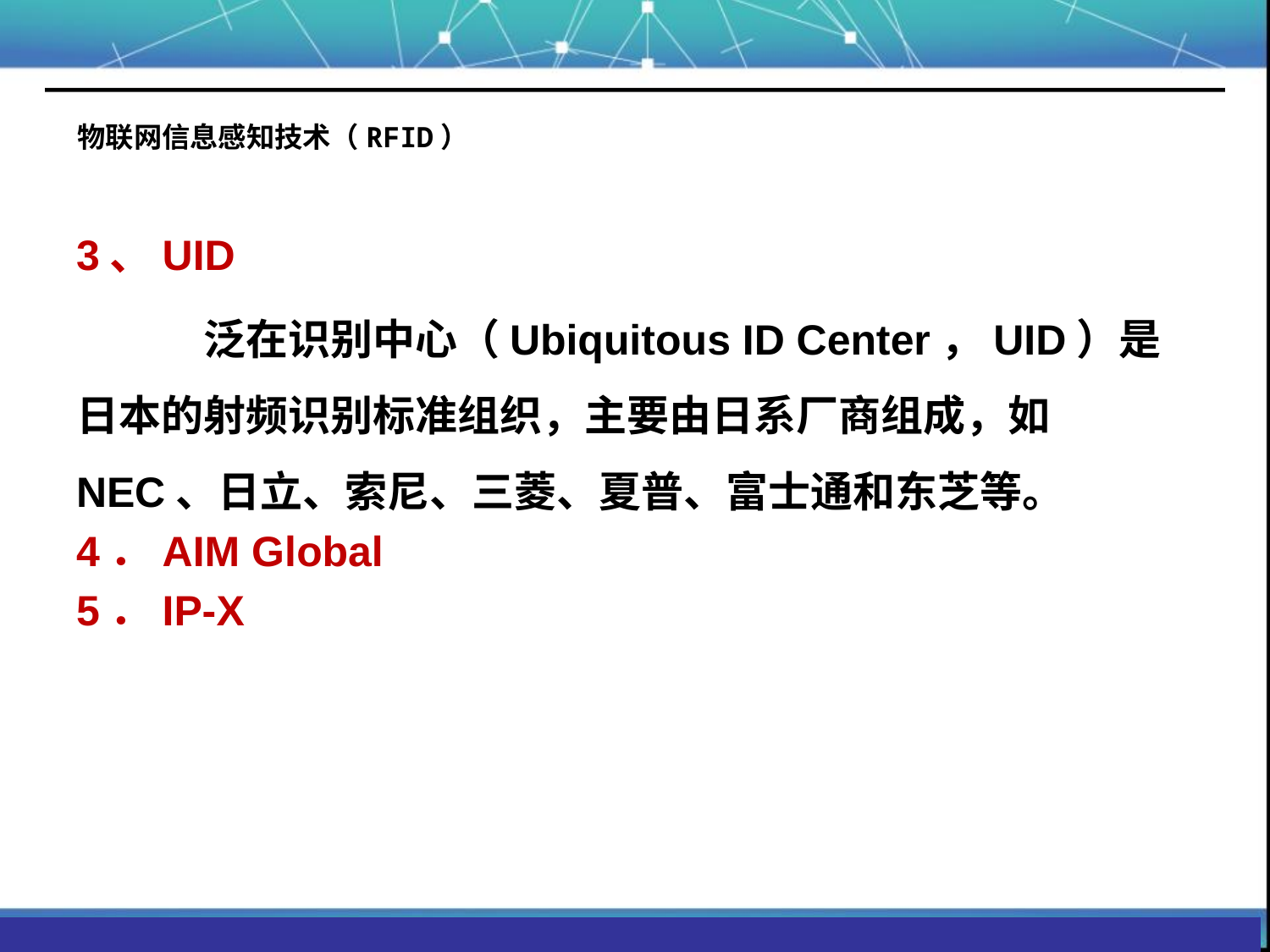

# 物联网信息感知技术（RFID）

3、UID
	泛在识别中心（Ubiquitous ID Center，UID）是日本的射频识别标准组织，主要由日系厂商组成，如NEC、日立、索尼、三菱、夏普、富士通和东芝等。
4．AIM Global
5．IP-X